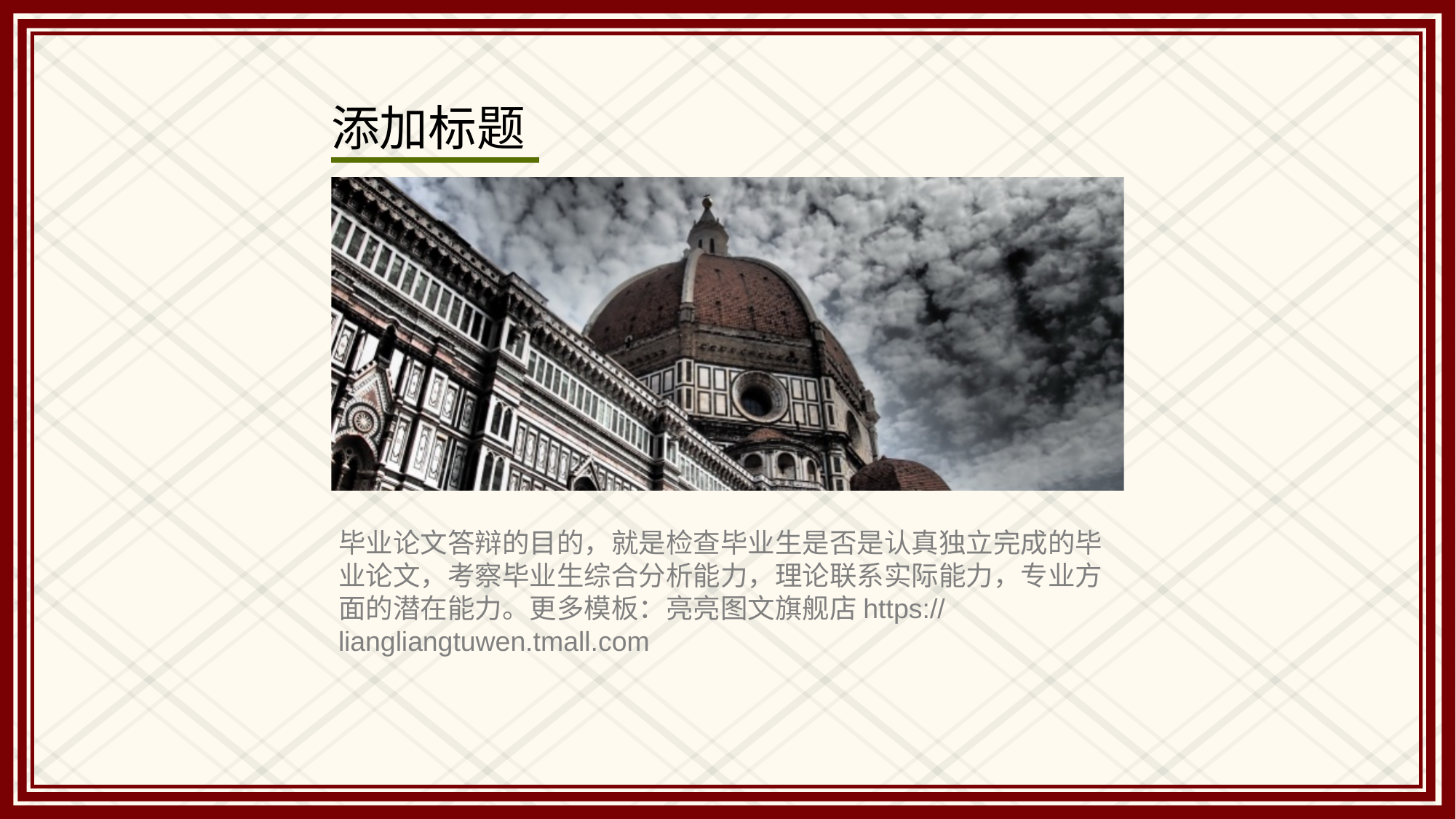

添加标题

毕业论文答辩的目的，就是检查毕业生是否是认真独立完成的毕业论文，考察毕业生综合分析能力，理论联系实际能力，专业方面的潜在能力。更多模板：亮亮图文旗舰店https://liangliangtuwen.tmall.com